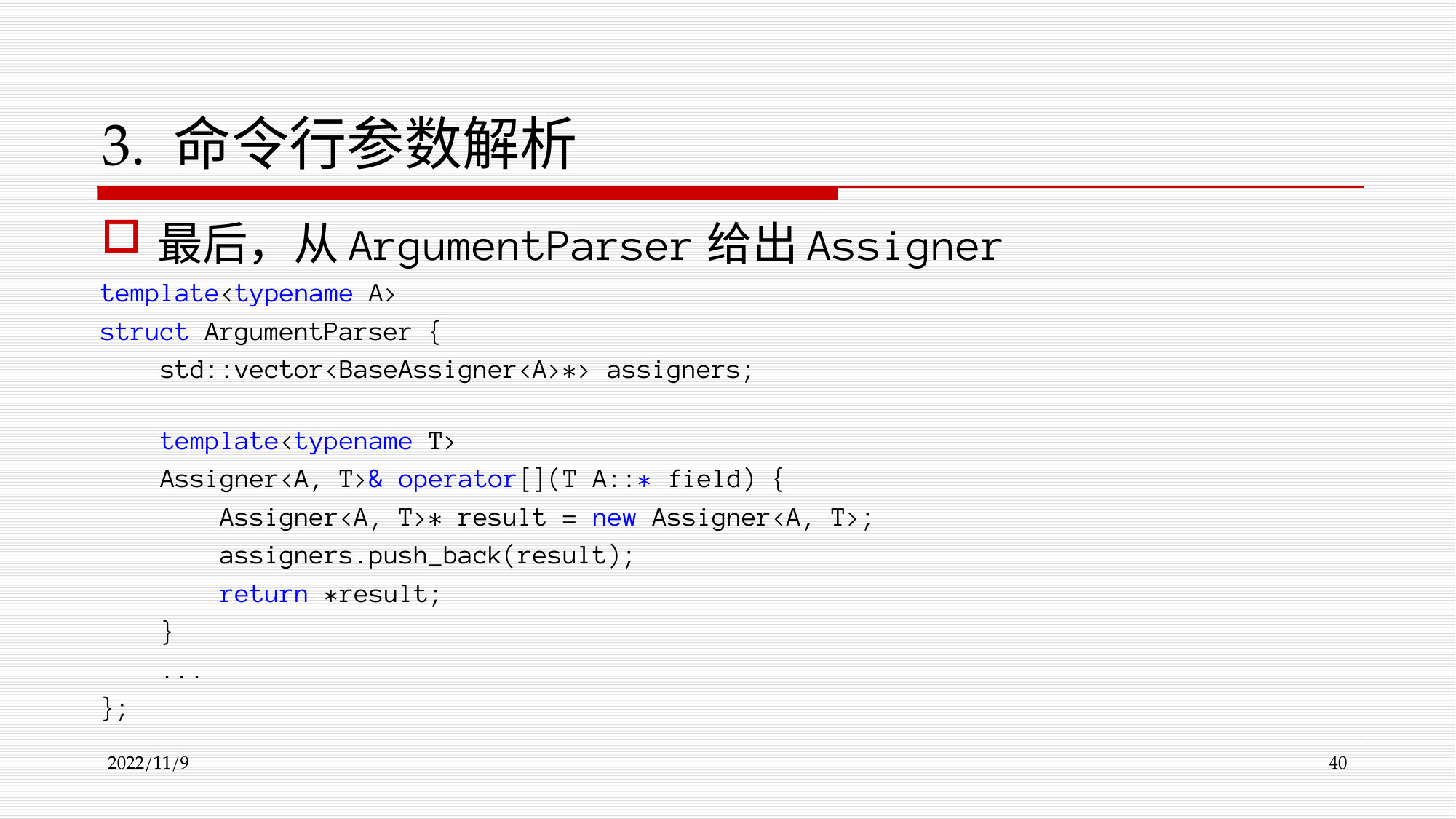

# 3. 命令行参数解析
最后，从ArgumentParser给出Assigner
template<typename A>
struct ArgumentParser {
    std::vector<BaseAssigner<A>*> assigners;
    template<typename T>
    Assigner<A, T>& operator[](T A::* field) {
        Assigner<A, T>* result = new Assigner<A, T>;
        assigners.push_back(result);
        return *result;
    }
    ...
};

2022/11/9
40